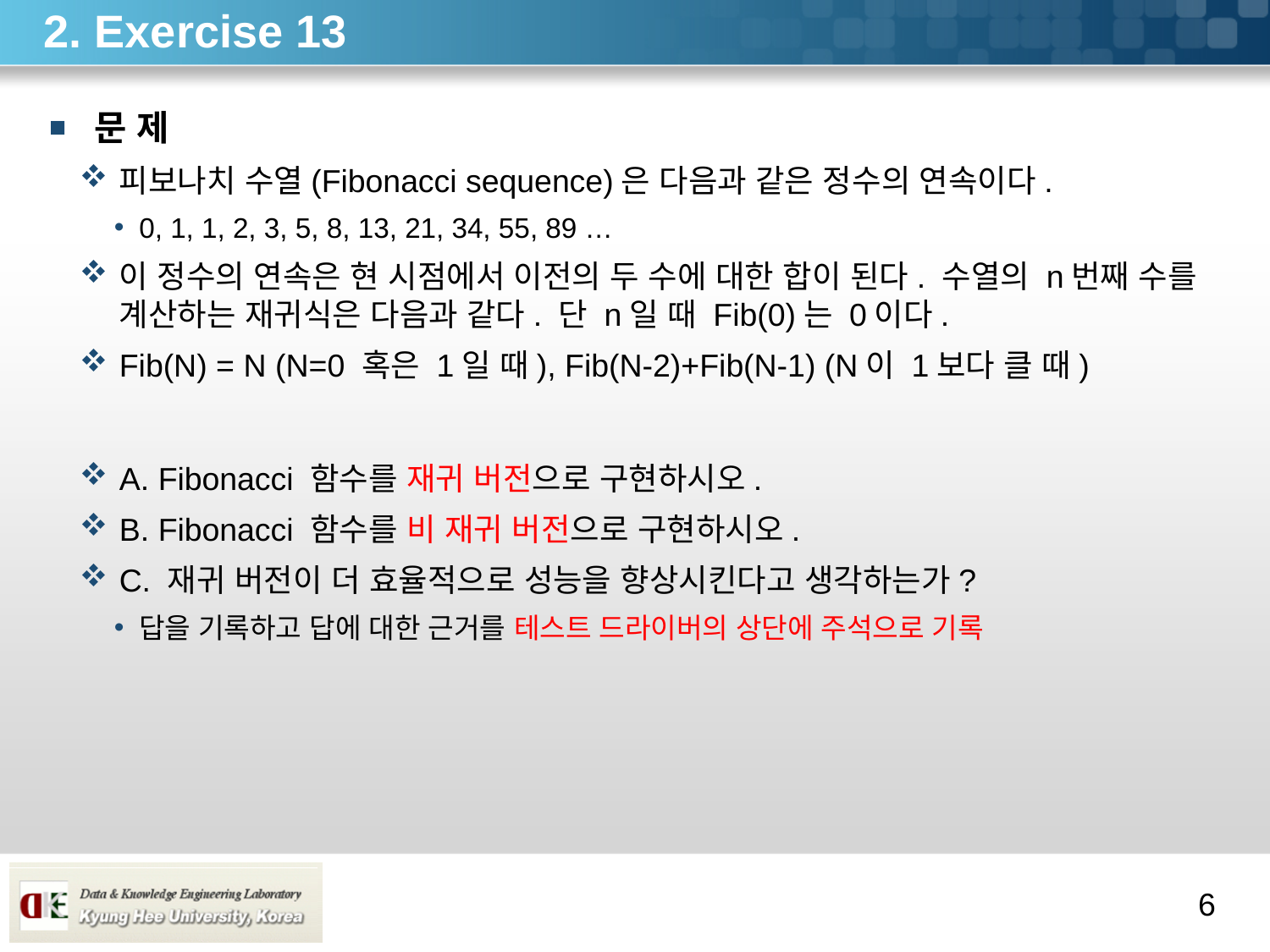

# 2. Exercise 13
문 제
피보나치 수열(Fibonacci sequence)은 다음과 같은 정수의 연속이다.
0, 1, 1, 2, 3, 5, 8, 13, 21, 34, 55, 89 …
이 정수의 연속은 현 시점에서 이전의 두 수에 대한 합이 된다. 수열의 n번째 수를 계산하는 재귀식은 다음과 같다. 단 n일 때 Fib(0)는 0이다.
Fib(N) = N (N=0 혹은 1일 때), Fib(N-2)+Fib(N-1) (N이 1보다 클 때)

A. Fibonacci 함수를 재귀 버전으로 구현하시오.
B. Fibonacci 함수를 비 재귀 버전으로 구현하시오.
C. 재귀 버전이 더 효율적으로 성능을 향상시킨다고 생각하는가?
답을 기록하고 답에 대한 근거를 테스트 드라이버의 상단에 주석으로 기록